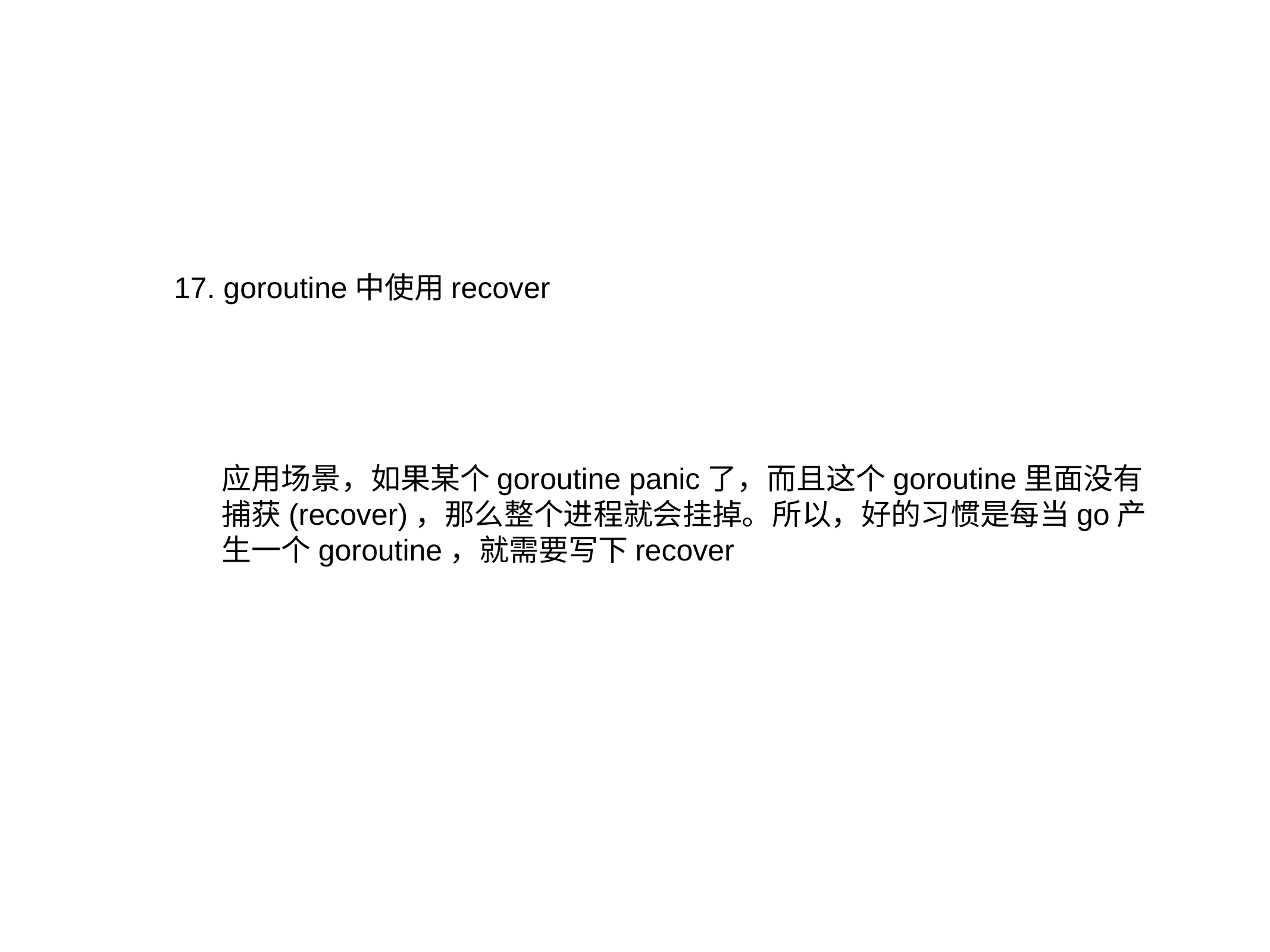

17. goroutine中使用recover
应用场景，如果某个goroutine panic了，而且这个goroutine里面没有
捕获(recover)，那么整个进程就会挂掉。所以，好的习惯是每当go产
生一个goroutine，就需要写下recover